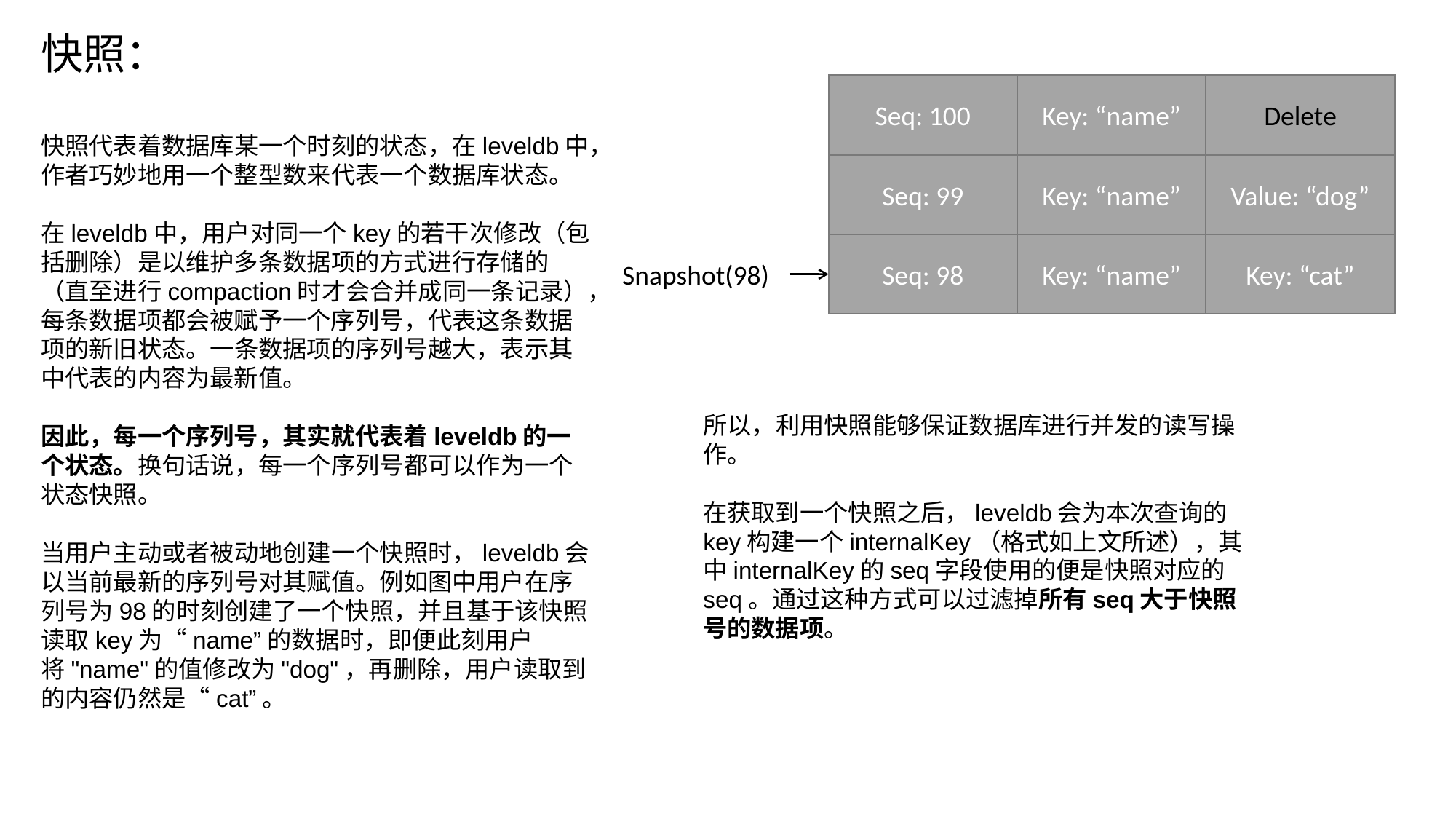

快照：
Seq: 100
Key: “name”
Delete
Seq: 99
Key: “name”
Value: “dog”
Seq: 98
Key: “name”
Key: “cat”
快照代表着数据库某一个时刻的状态，在leveldb中，作者巧妙地用一个整型数来代表一个数据库状态。

在leveldb中，用户对同一个key的若干次修改（包括删除）是以维护多条数据项的方式进行存储的（直至进行compaction时才会合并成同一条记录），每条数据项都会被赋予一个序列号，代表这条数据项的新旧状态。一条数据项的序列号越大，表示其中代表的内容为最新值。

因此，每一个序列号，其实就代表着leveldb的一个状态。换句话说，每一个序列号都可以作为一个状态快照。

当用户主动或者被动地创建一个快照时，leveldb会以当前最新的序列号对其赋值。例如图中用户在序列号为98的时刻创建了一个快照，并且基于该快照读取key为“name”的数据时，即便此刻用户将"name"的值修改为"dog"，再删除，用户读取到的内容仍然是“cat”。
Snapshot(98)
所以，利用快照能够保证数据库进行并发的读写操作。

在获取到一个快照之后，leveldb会为本次查询的key构建一个internalKey（格式如上文所述），其中internalKey的seq字段使用的便是快照对应的seq。通过这种方式可以过滤掉所有seq大于快照号的数据项。